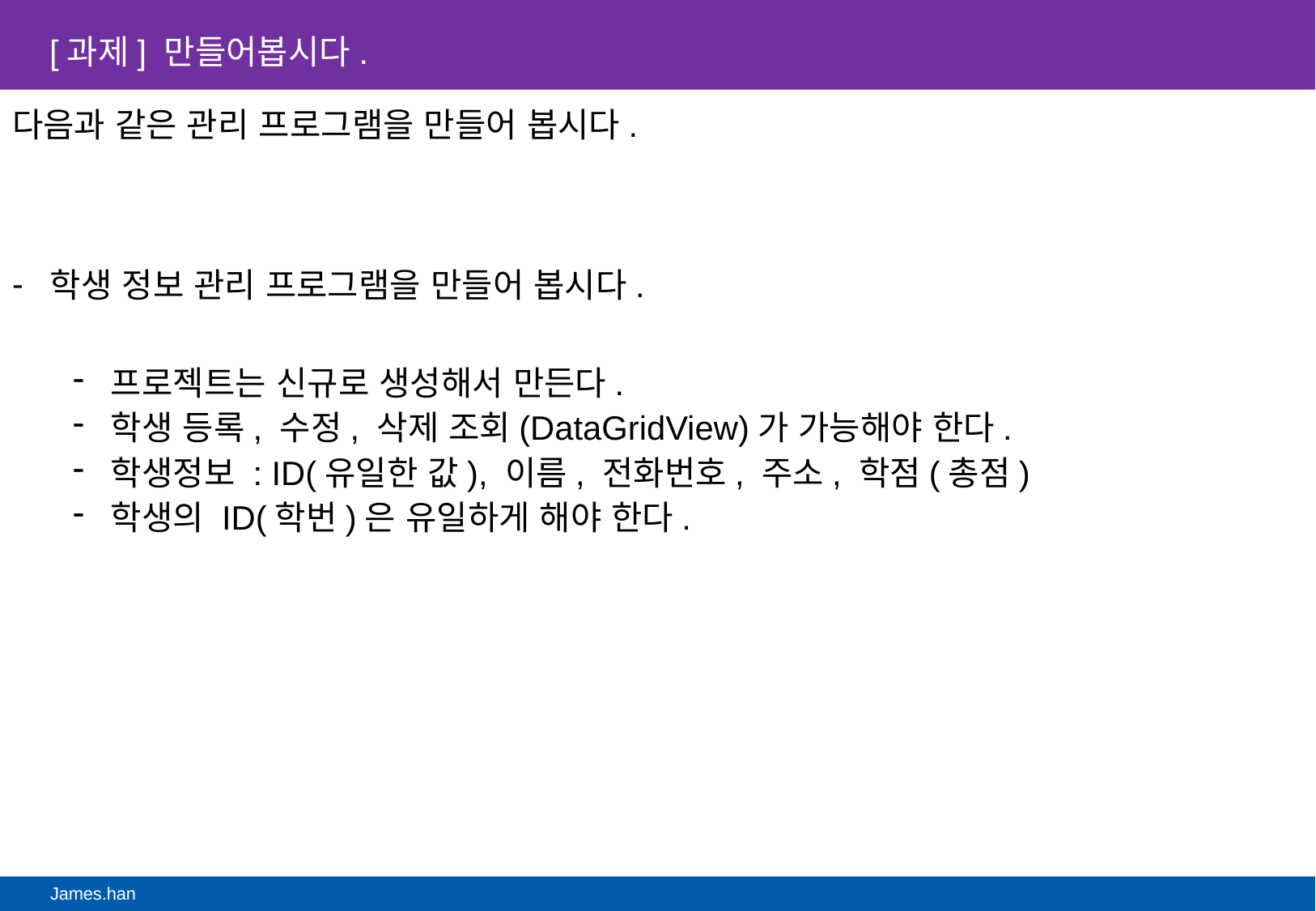

# [과제] 만들어봅시다.
다음과 같은 관리 프로그램을 만들어 봅시다.

학생 정보 관리 프로그램을 만들어 봅시다.

프로젝트는 신규로 생성해서 만든다.
학생 등록, 수정, 삭제 조회(DataGridView)가 가능해야 한다.
학생정보 : ID(유일한 값), 이름, 전화번호, 주소, 학점(총점)
학생의 ID(학번)은 유일하게 해야 한다.